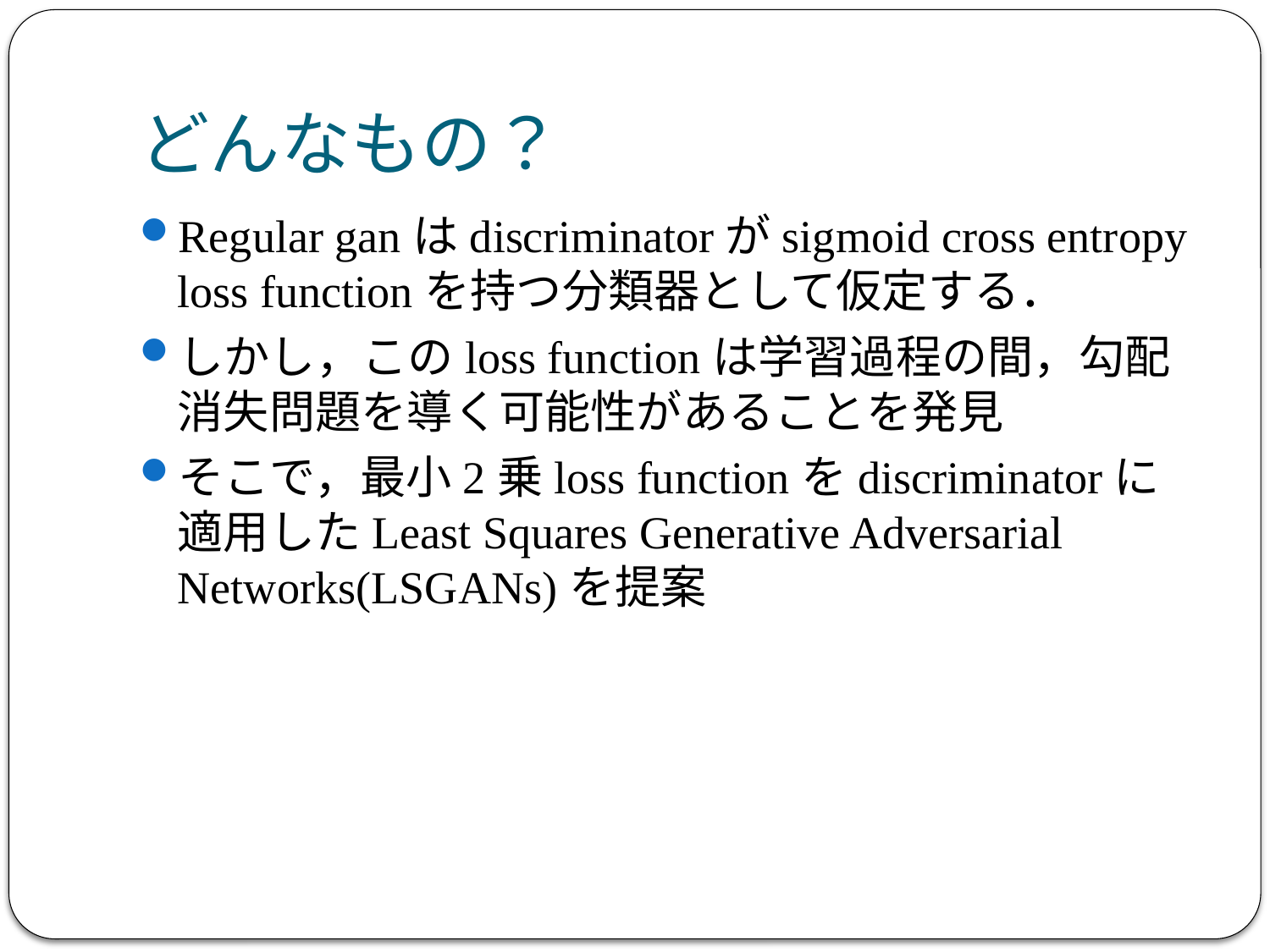

# どんなもの？
Regular ganはdiscriminatorがsigmoid cross entropy loss functionを持つ分類器として仮定する．
しかし，このloss functionは学習過程の間，勾配消失問題を導く可能性があることを発見
そこで，最小2乗loss functionをdiscriminatorに適用したLeast Squares Generative Adversarial Networks(LSGANs)を提案